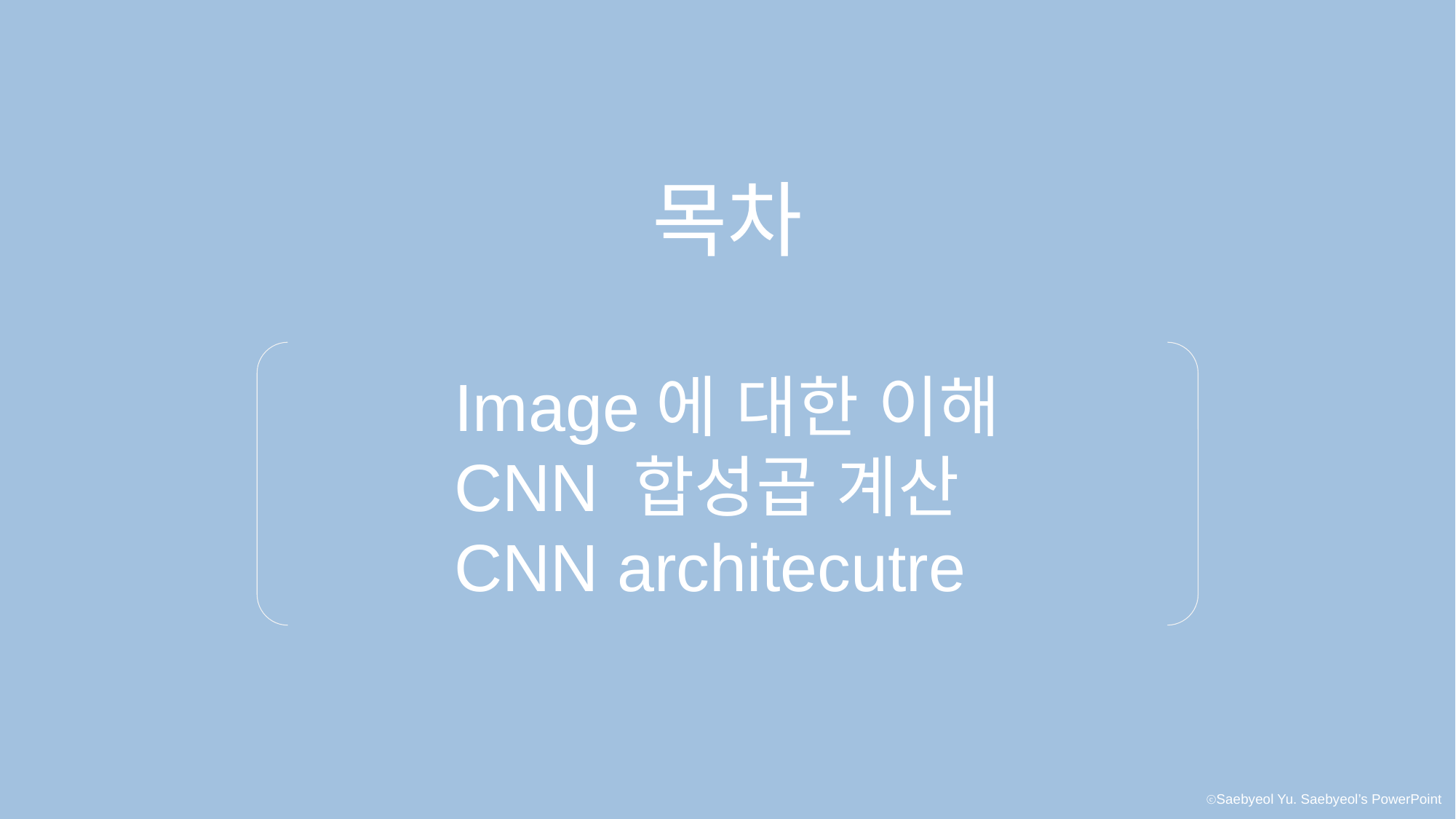

목차

Image에 대한 이해
CNN 합성곱 계산
CNN architecutre